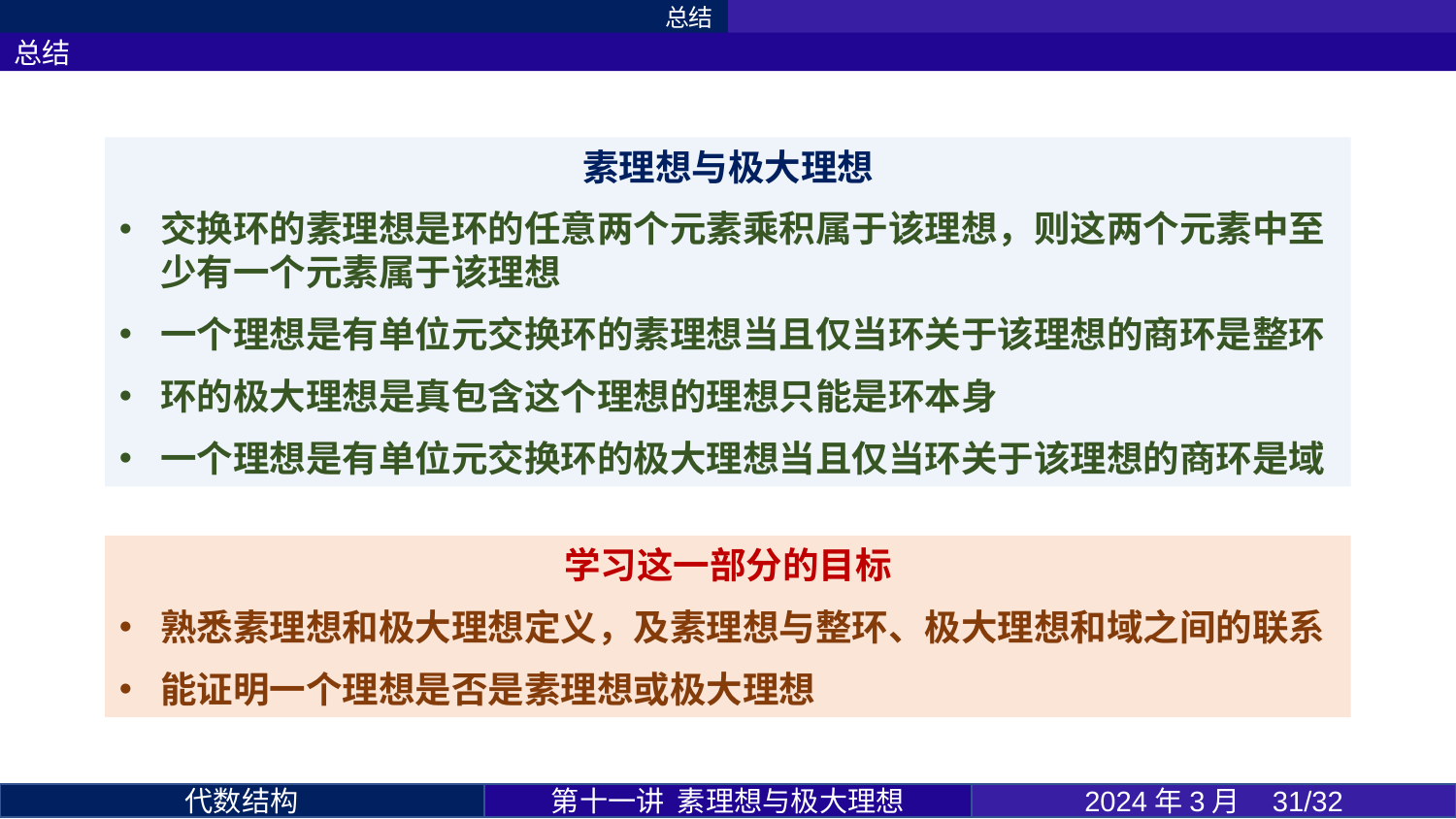

总结
总结
素理想与极大理想
交换环的素理想是环的任意两个元素乘积属于该理想，则这两个元素中至少有一个元素属于该理想
一个理想是有单位元交换环的素理想当且仅当环关于该理想的商环是整环
环的极大理想是真包含这个理想的理想只能是环本身
一个理想是有单位元交换环的极大理想当且仅当环关于该理想的商环是域
学习这一部分的目标
熟悉素理想和极大理想定义，及素理想与整环、极大理想和域之间的联系
能证明一个理想是否是素理想或极大理想
第十一讲  素理想与极大理想
2024年3月    31/32
代数结构